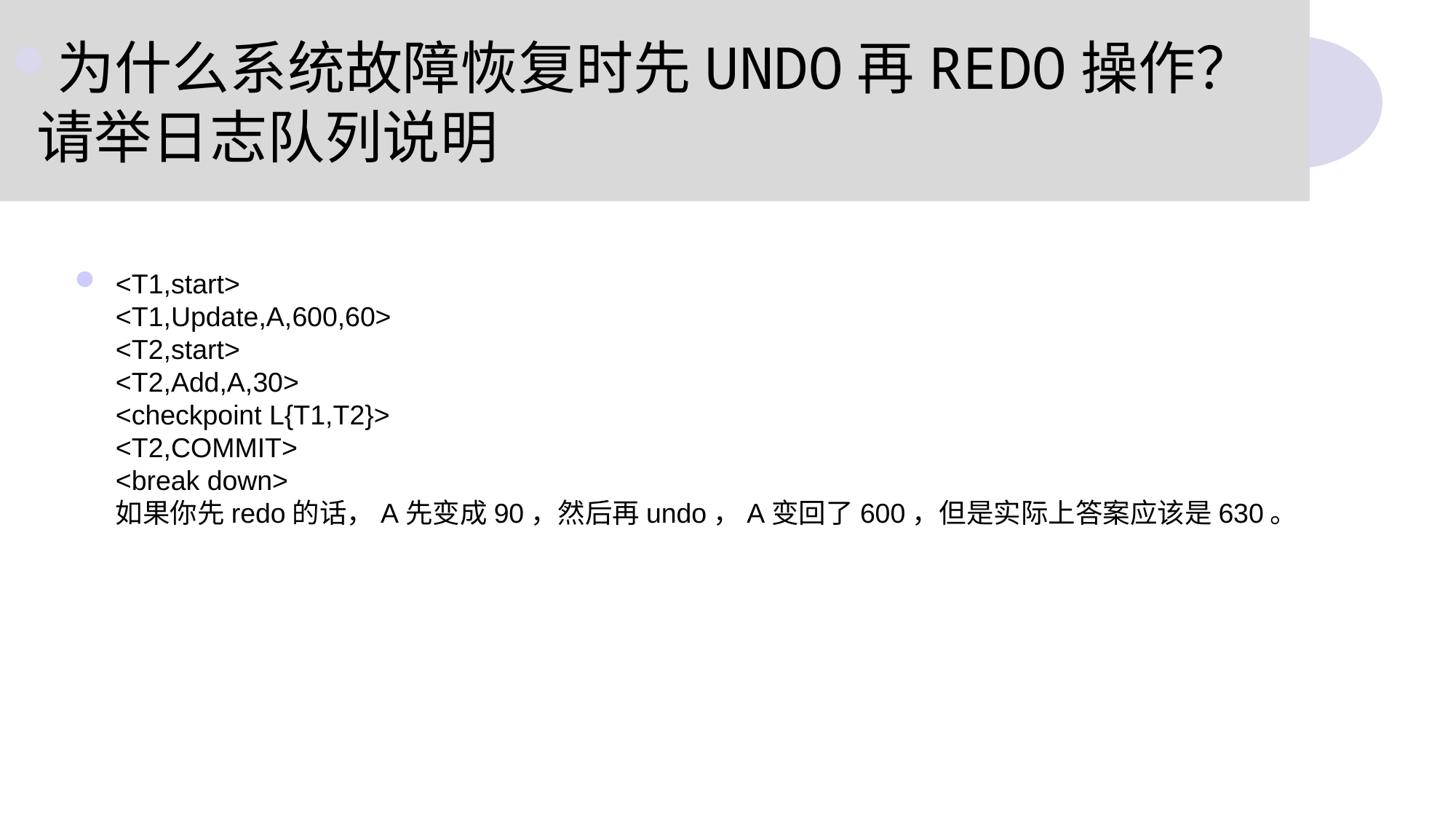

# 为什么系统故障恢复时先UNDO再REDO操作？请举日志队列说明
<T1,start>
<T1,Update,A,600,60>
<T2,start>
<T2,Add,A,30>
<checkpoint L{T1,T2}>
<T2,COMMIT>
<break down>
如果你先redo的话，A先变成90，然后再undo，A变回了600，但是实际上答案应该是630。